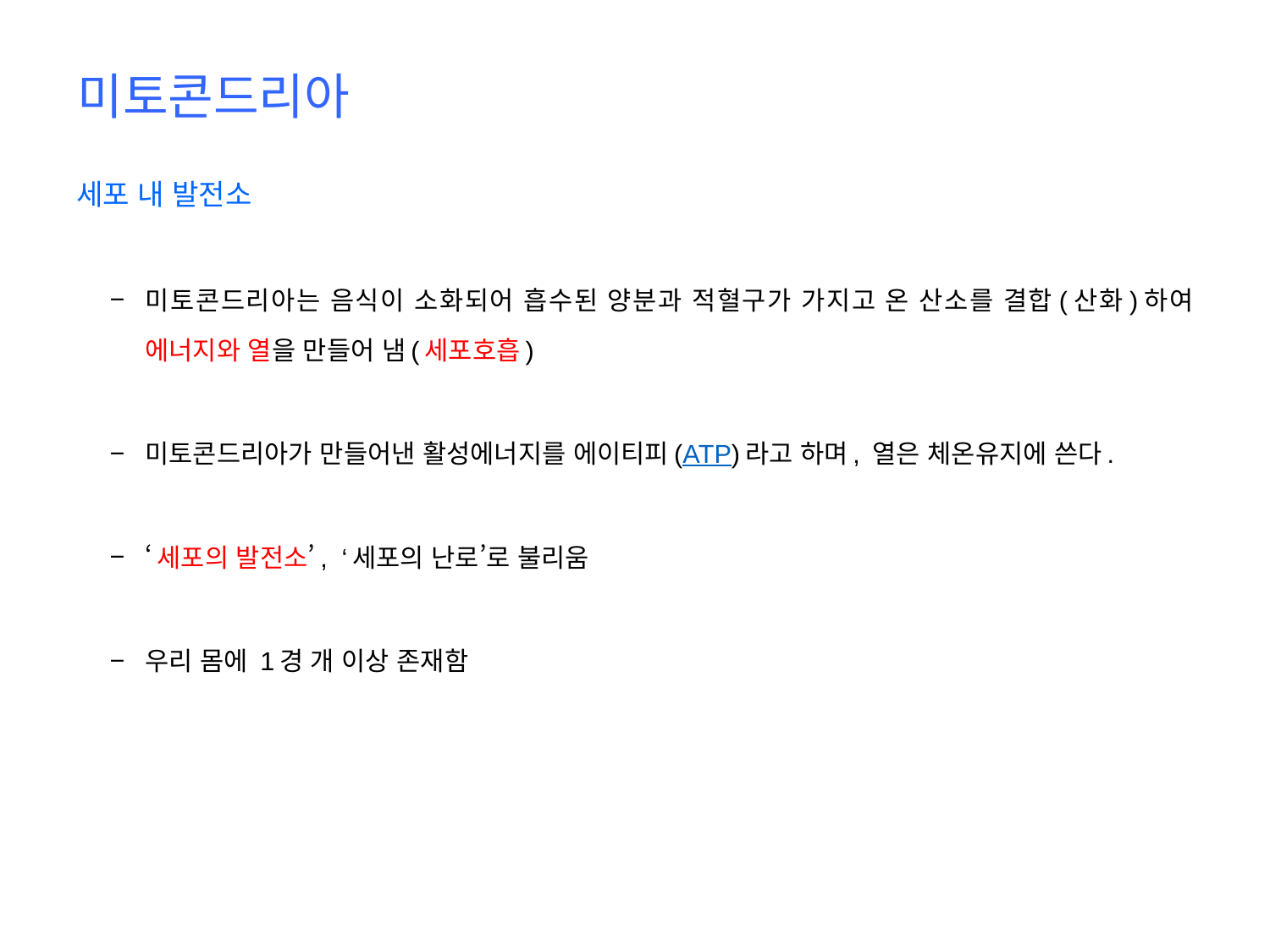

# 미토콘드리아
세포 내 발전소

미토콘드리아는 음식이 소화되어 흡수된 양분과 적혈구가 가지고 온 산소를 결합(산화)하여 에너지와 열을 만들어 냄(세포호흡)

미토콘드리아가 만들어낸 활성에너지를 에이티피(ATP)라고 하며, 열은 체온유지에 쓴다.

‘세포의 발전소’,  ‘세포의 난로’로 불리움

우리 몸에 1경 개 이상 존재함